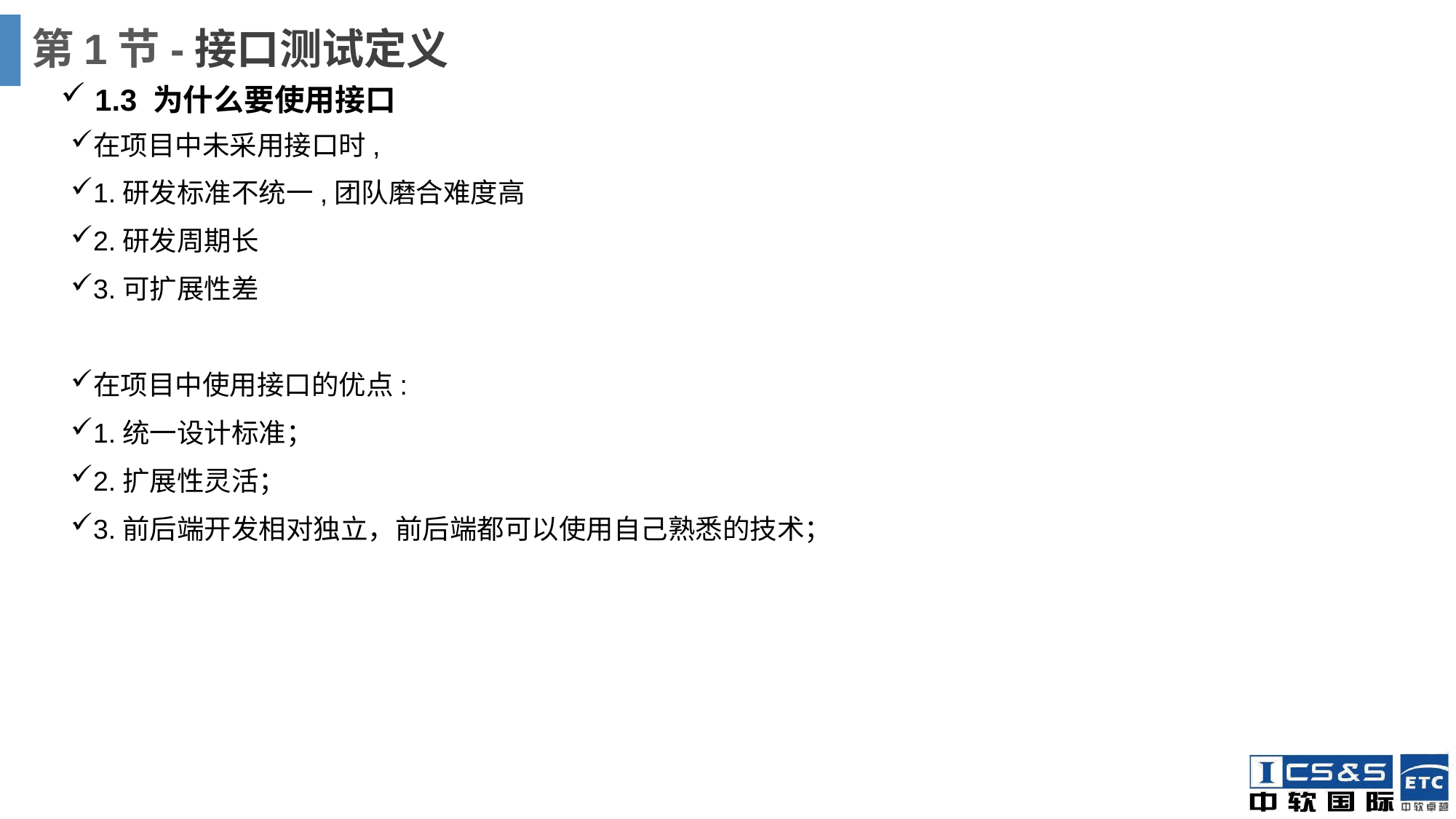

# 第1节-接口测试定义
1.3 为什么要使用接口
在项目中未采用接口时,
1.研发标准不统一,团队磨合难度高
2.研发周期长
3.可扩展性差

在项目中使用接口的优点:
1.统一设计标准；
2.扩展性灵活；
3.前后端开发相对独立，前后端都可以使用自己熟悉的技术；